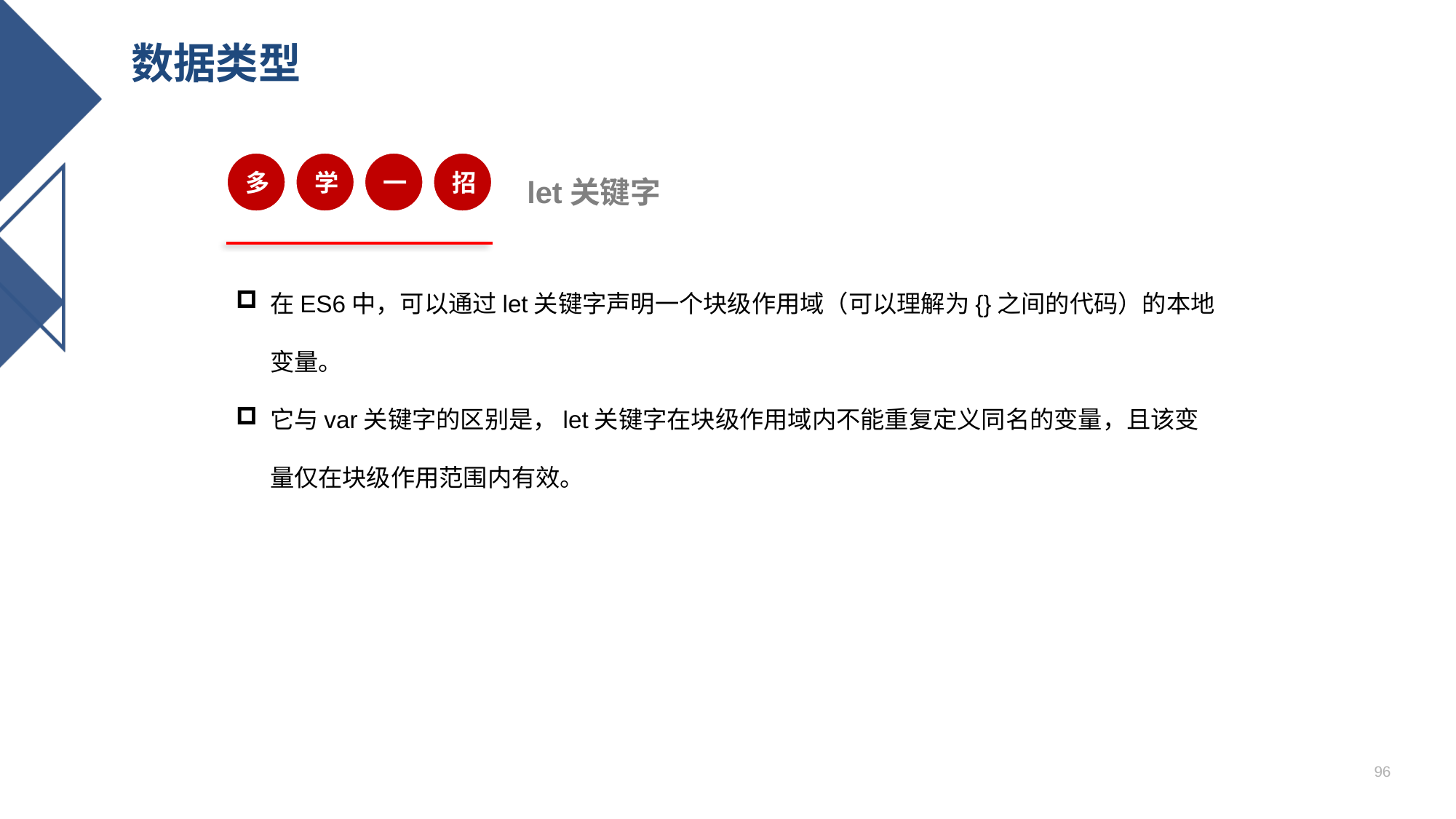

# 数据类型
多
学
一
招
let关键字
在ES6中，可以通过let关键字声明一个块级作用域（可以理解为{}之间的代码）的本地变量。
它与var关键字的区别是，let关键字在块级作用域内不能重复定义同名的变量，且该变量仅在块级作用范围内有效。
96